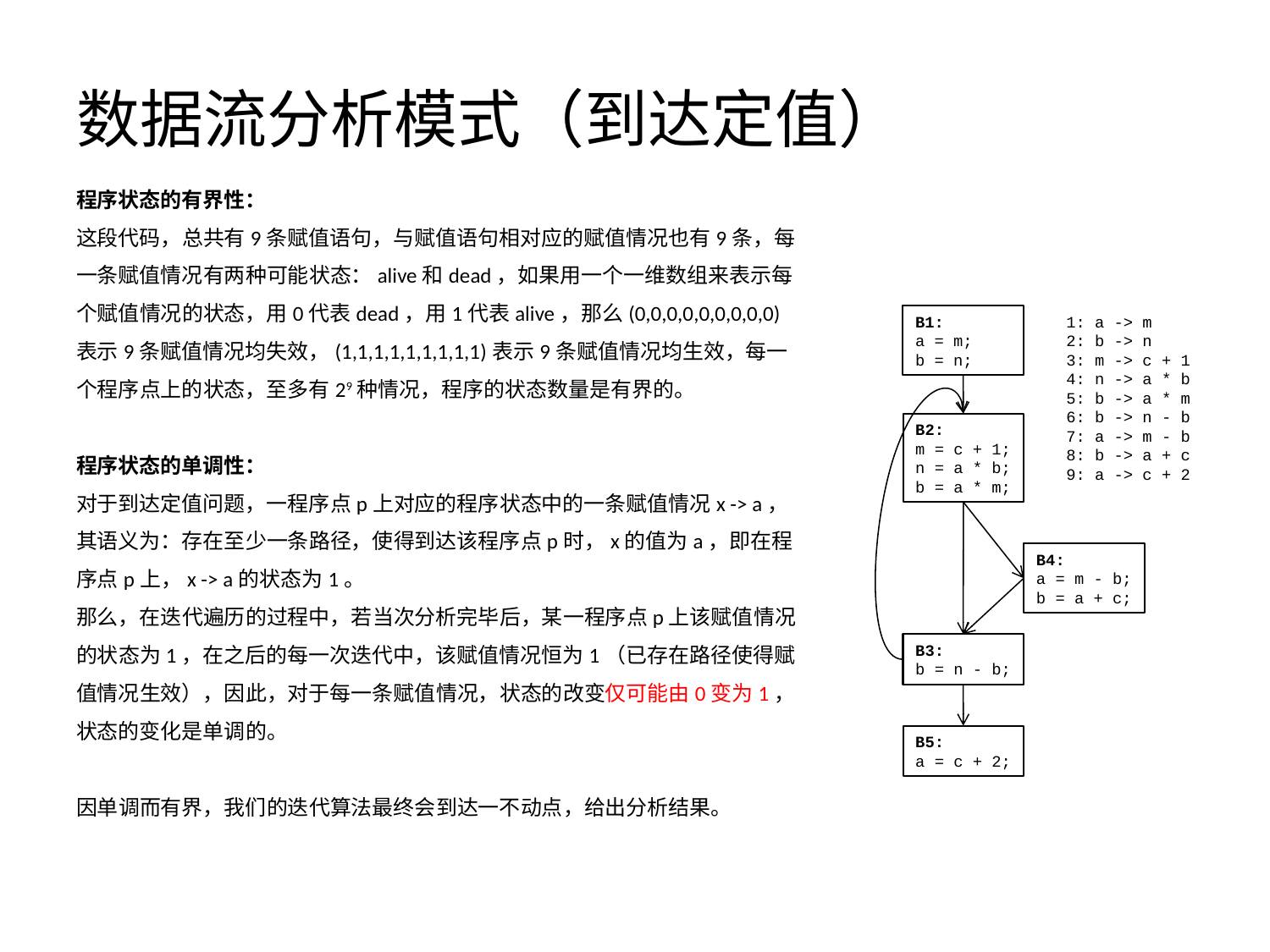

# 数据流分析模式（到达定值）
程序状态的有界性：
这段代码，总共有9条赋值语句，与赋值语句相对应的赋值情况也有9条，每一条赋值情况有两种可能状态：alive和dead，如果用一个一维数组来表示每个赋值情况的状态，用0代表dead，用1代表alive，那么(0,0,0,0,0,0,0,0,0)表示9条赋值情况均失效，(1,1,1,1,1,1,1,1,1)表示9条赋值情况均生效，每一个程序点上的状态，至多有29种情况，程序的状态数量是有界的。

程序状态的单调性：
对于到达定值问题，一程序点p上对应的程序状态中的一条赋值情况x -> a，其语义为：存在至少一条路径，使得到达该程序点p时，x的值为a，即在程序点p上，x -> a的状态为1。
那么，在迭代遍历的过程中，若当次分析完毕后，某一程序点p上该赋值情况的状态为1，在之后的每一次迭代中，该赋值情况恒为1（已存在路径使得赋值情况生效），因此，对于每一条赋值情况，状态的改变仅可能由0变为1，状态的变化是单调的。

因单调而有界，我们的迭代算法最终会到达一不动点，给出分析结果。

B1:
a = m;
b = n;
1: a -> m
2: b -> n
3: m -> c + 1
4: n -> a * b
5: b -> a * m
6: b -> n - b
7: a -> m - b
8: b -> a + c
9: a -> c + 2
B2:
m = c + 1;
n = a * b;
b = a * m;
B4:
a = m - b;
b = a + c;
B3:
b = n - b;
B5:
a = c + 2;